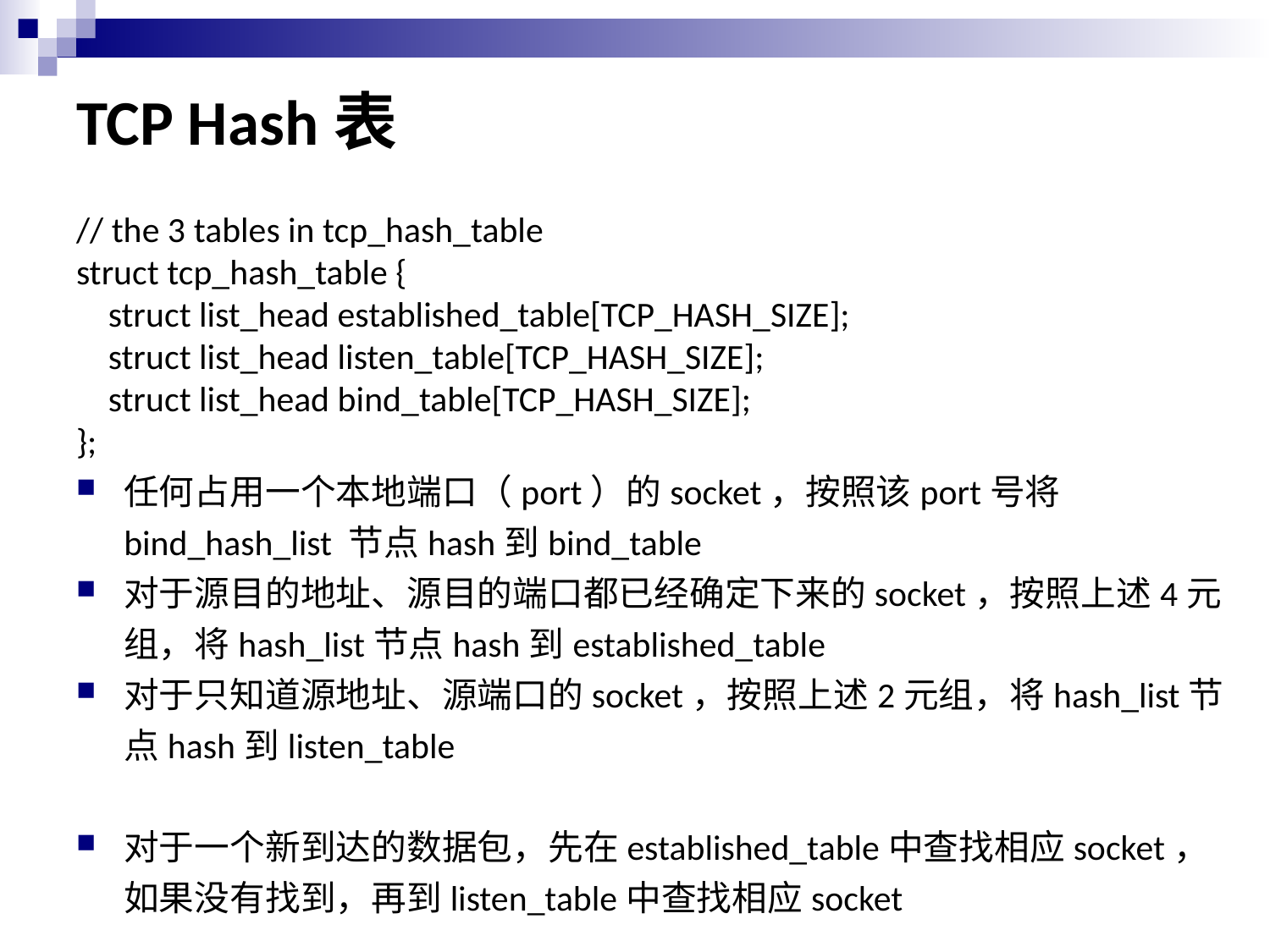

# TCP Hash表
// the 3 tables in tcp_hash_table
struct tcp_hash_table {
    struct list_head established_table[TCP_HASH_SIZE];
    struct list_head listen_table[TCP_HASH_SIZE];
    struct list_head bind_table[TCP_HASH_SIZE];
};
任何占用一个本地端口（port）的socket，按照该port号将bind_hash_list 节点hash到bind_table
对于源目的地址、源目的端口都已经确定下来的socket，按照上述4元组，将hash_list节点hash到established_table
对于只知道源地址、源端口的socket，按照上述2元组，将hash_list节点hash到listen_table

对于一个新到达的数据包，先在established_table中查找相应socket，如果没有找到，再到listen_table中查找相应socket